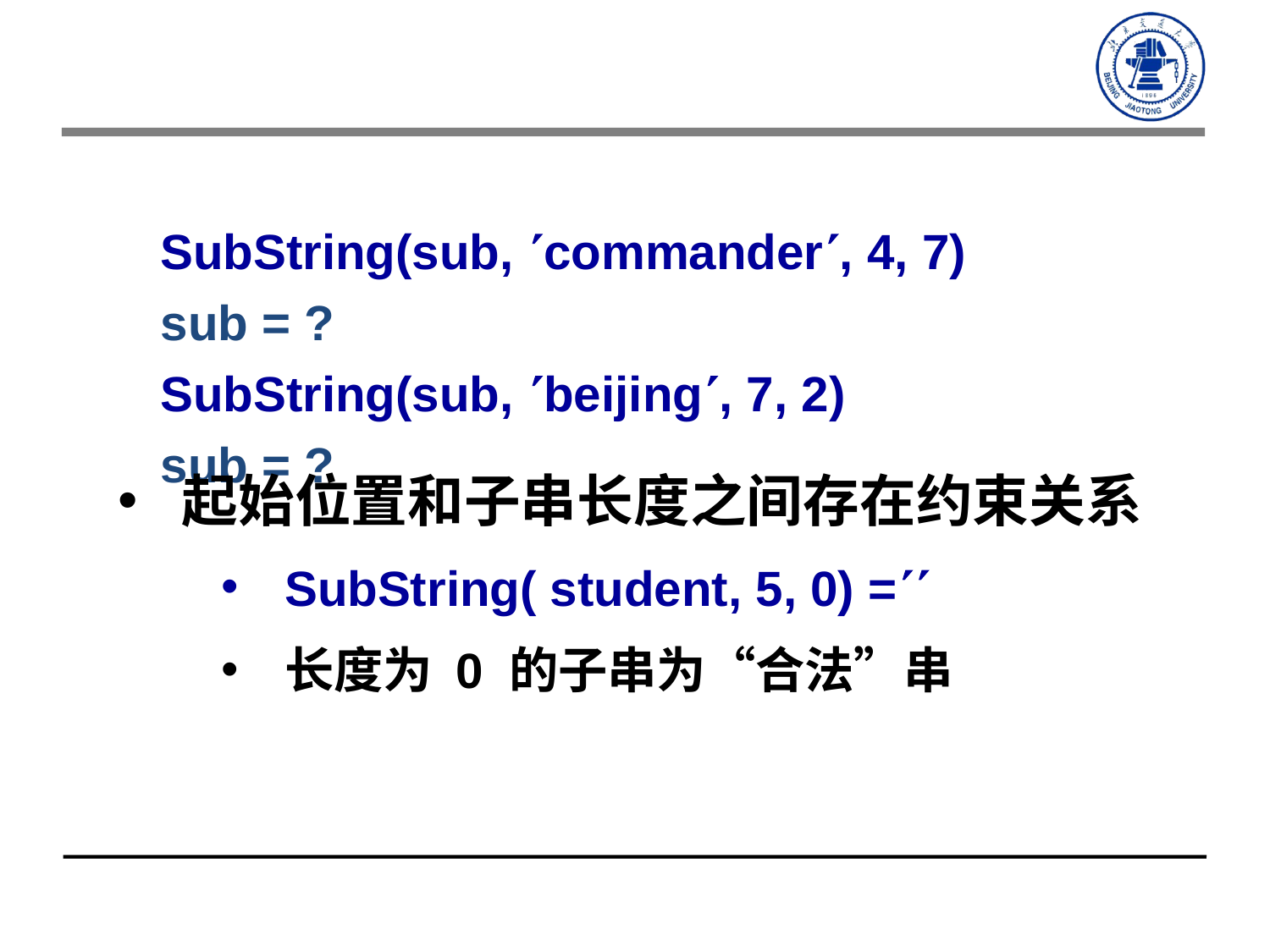

SubString(sub, ′commander′, 4, 7)      sub = ?
SubString(sub, ′beijing′, 7, 2)              sub = ?
起始位置和子串长度之间存在约束关系
SubString( student, 5, 0) =′′
长度为 0 的子串为“合法”串